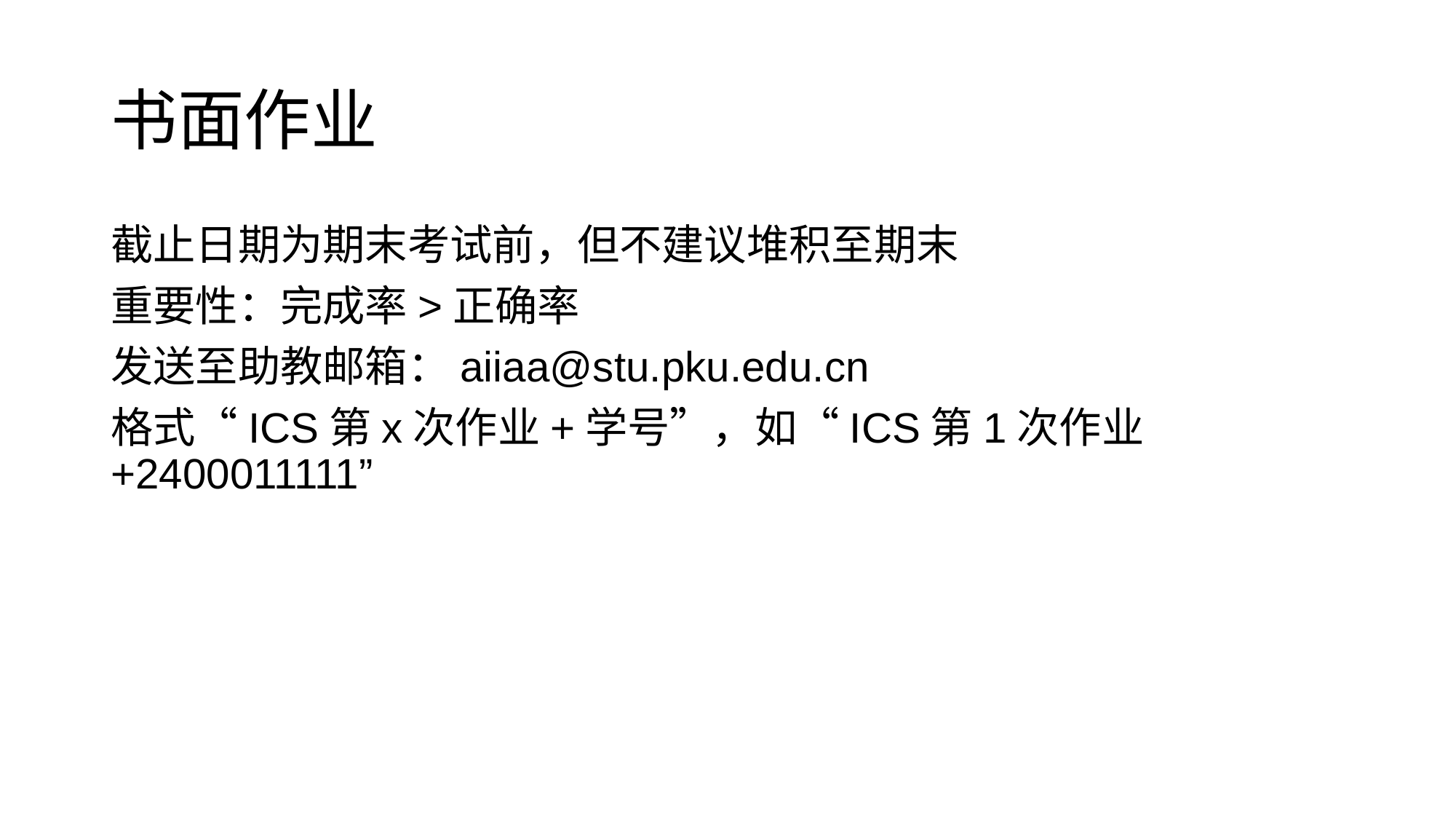

# 书面作业
截止日期为期末考试前，但不建议堆积至期末
重要性：完成率>正确率
发送至助教邮箱：aiiaa@stu.pku.edu.cn
格式“ICS第x次作业+学号”，如“ICS第1次作业+2400011111”